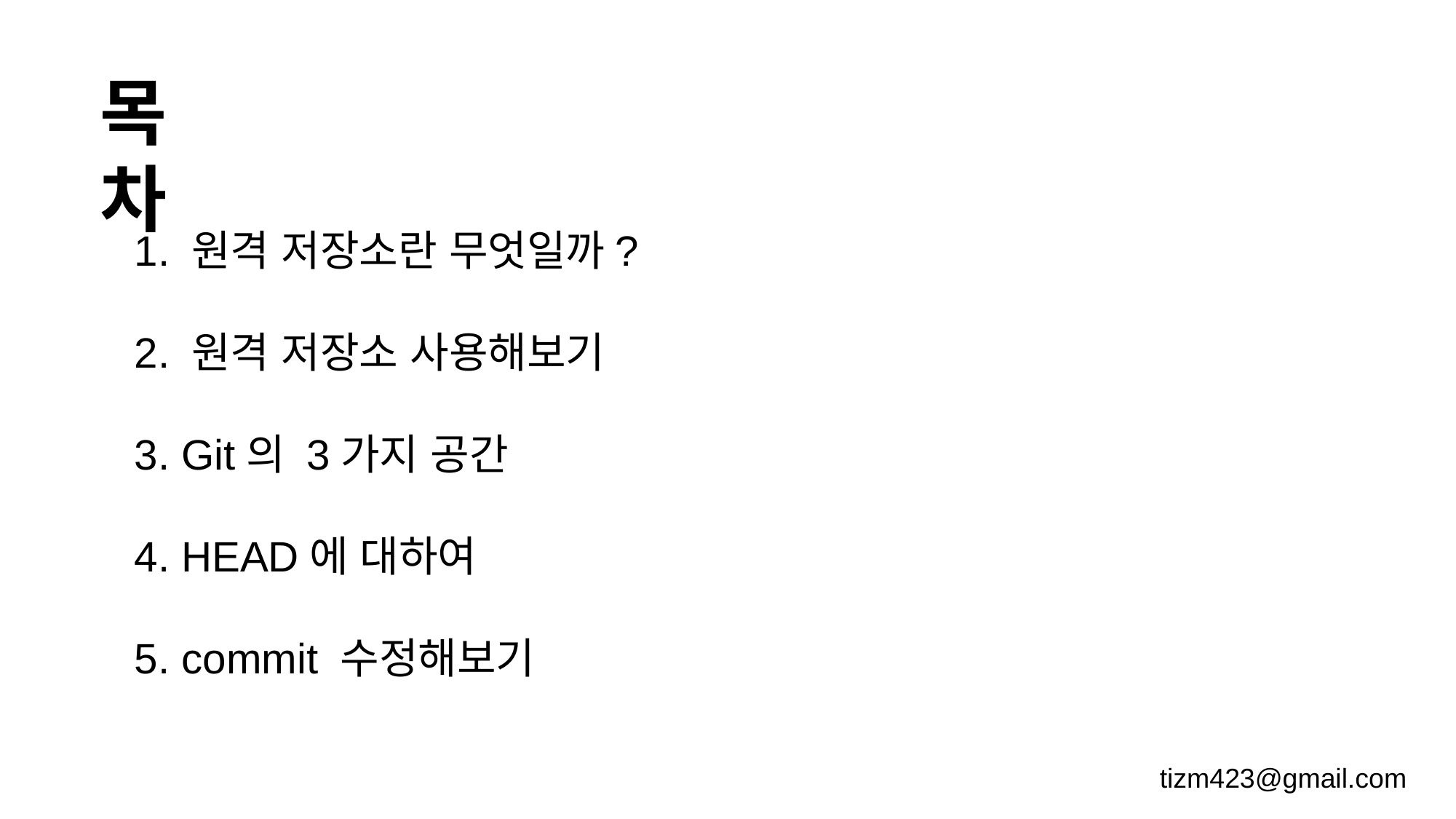

목차
1. 원격 저장소란 무엇일까?

2. 원격 저장소 사용해보기

3. Git의 3가지 공간

4. HEAD에 대하여

5. commit 수정해보기
tizm423@gmail.com